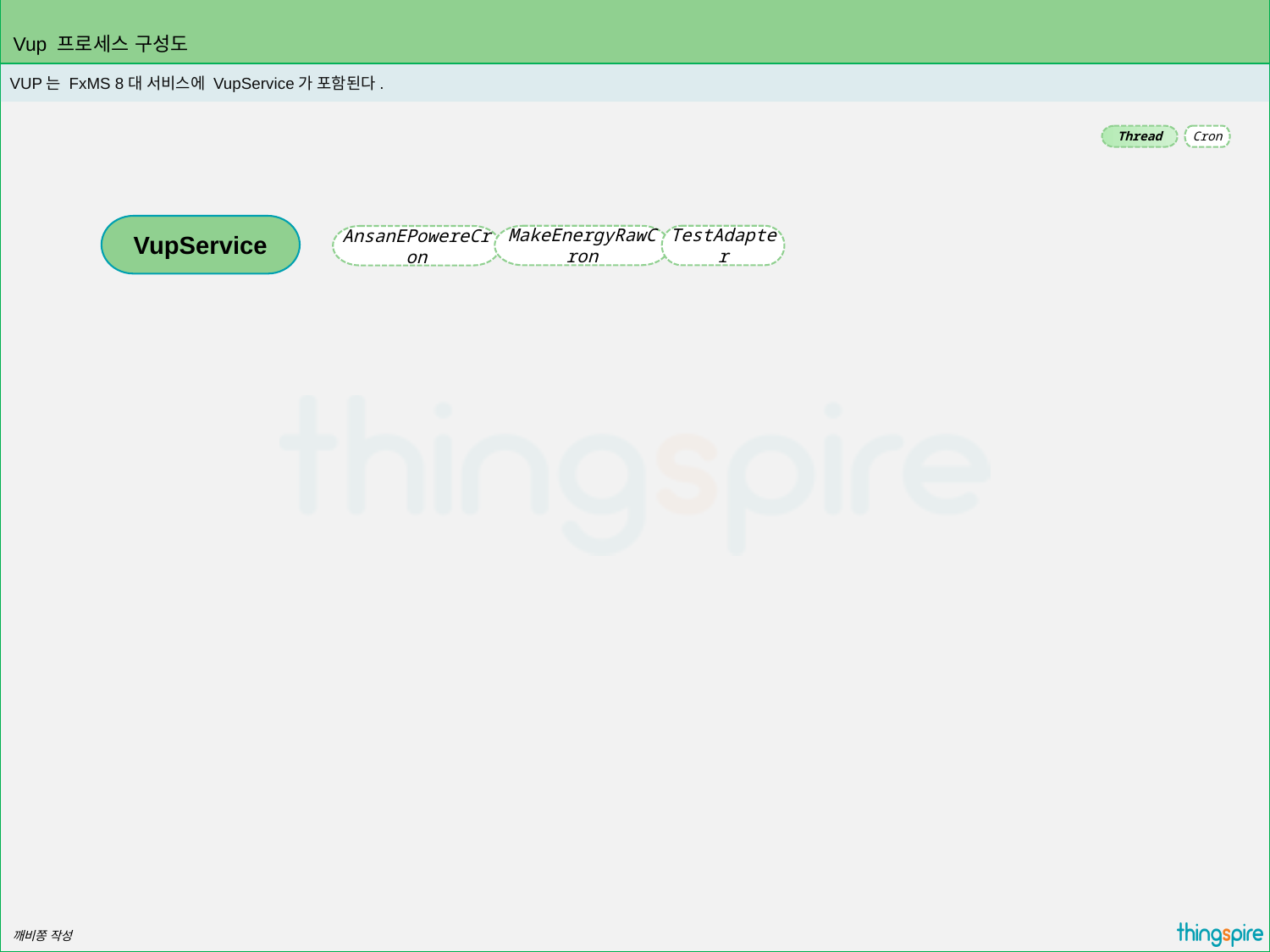

# Vup 프로세스 구성도
VUP는 FxMS 8대 서비스에 VupService가 포함된다.
Thread
Cron
VupService
MakeEnergyRawCron
TestAdapter
AnsanEPowereCron